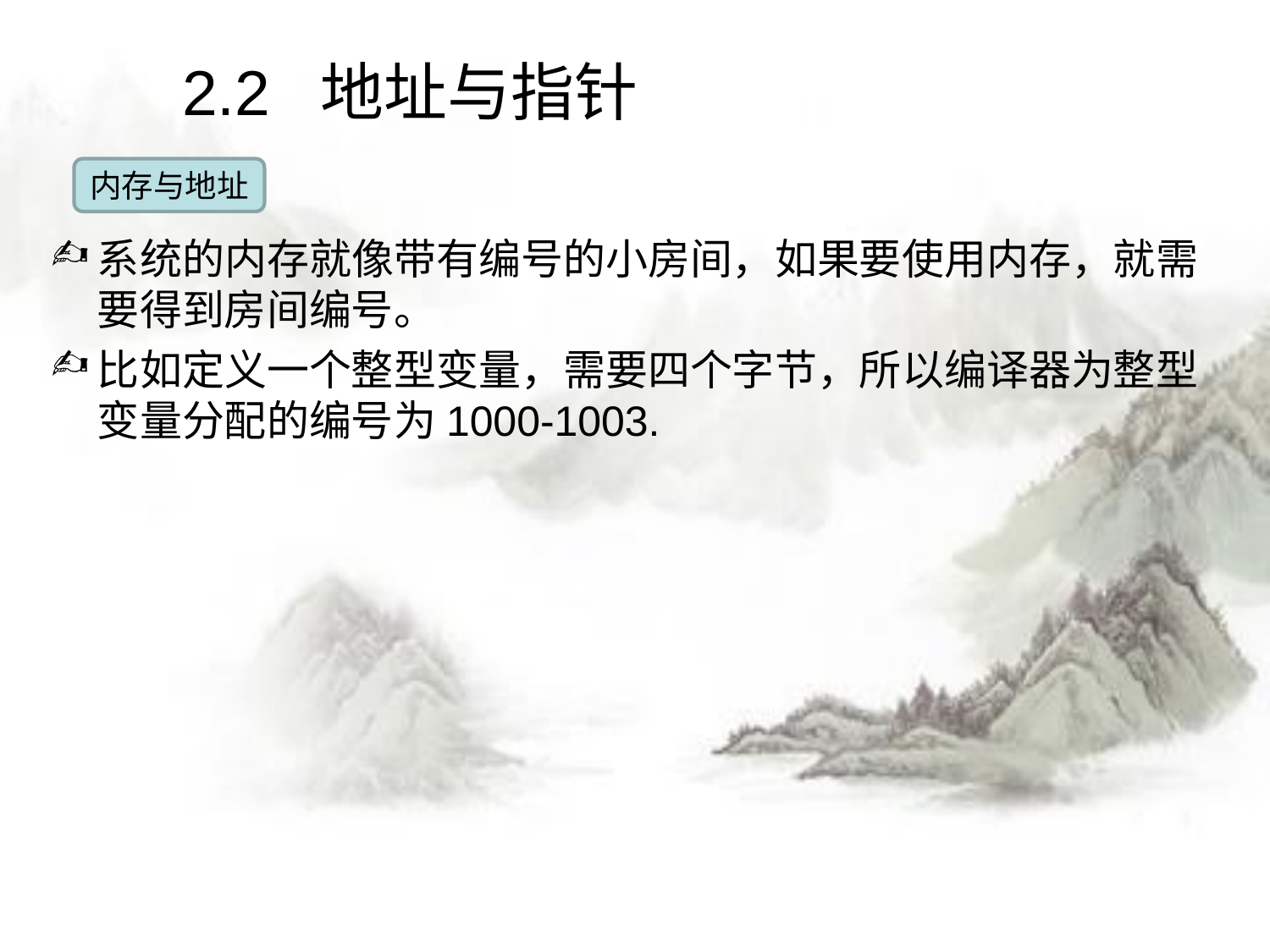

# 2.2  地址与指针
内存与地址
系统的内存就像带有编号的小房间，如果要使用内存，就需要得到房间编号。
比如定义一个整型变量，需要四个字节，所以编译器为整型变量分配的编号为1000-1003.